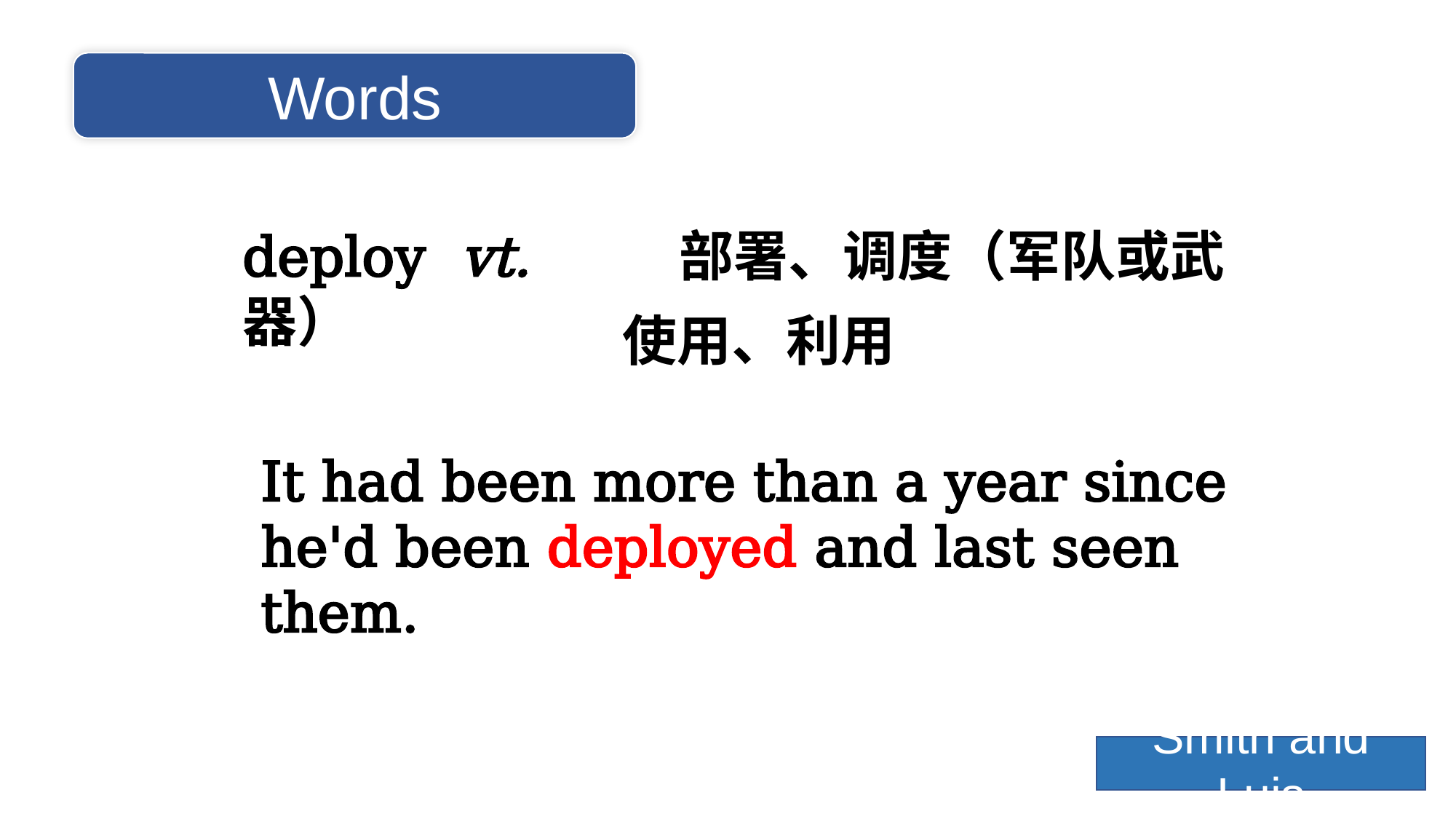

Words
deploy	vt.		部署、调度（军队或武器）
		使用、利用
It had been more than a year since he'd been deployed and last seen them.
Smith and Luis